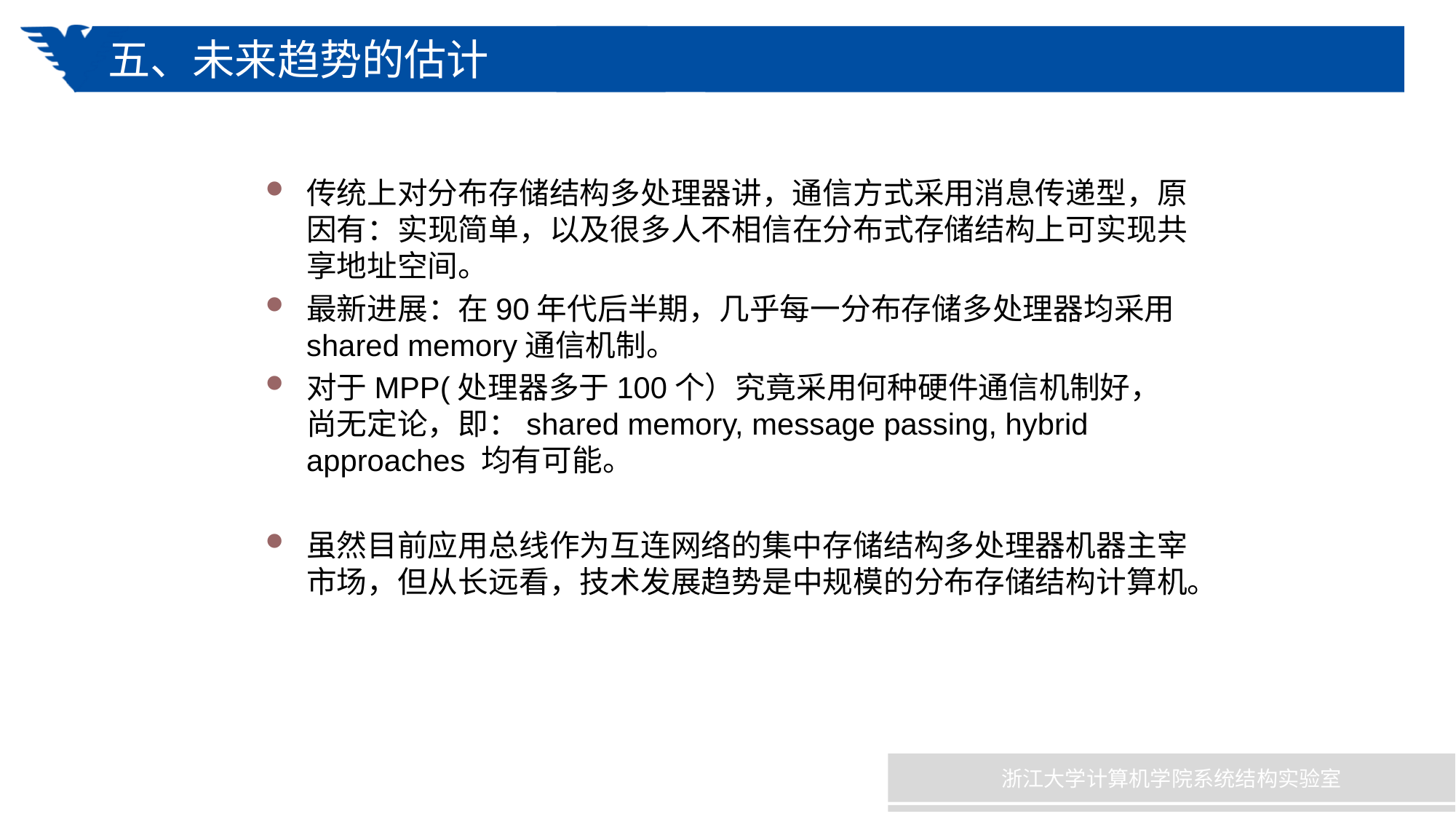

# 五、未来趋势的估计
传统上对分布存储结构多处理器讲，通信方式采用消息传递型，原因有：实现简单，以及很多人不相信在分布式存储结构上可实现共享地址空间。
最新进展：在90年代后半期，几乎每一分布存储多处理器均采用shared memory通信机制。
对于MPP(处理器多于100个）究竟采用何种硬件通信机制好，尚无定论，即：shared memory, message passing, hybrid approaches 均有可能。

虽然目前应用总线作为互连网络的集中存储结构多处理器机器主宰市场，但从长远看，技术发展趋势是中规模的分布存储结构计算机。